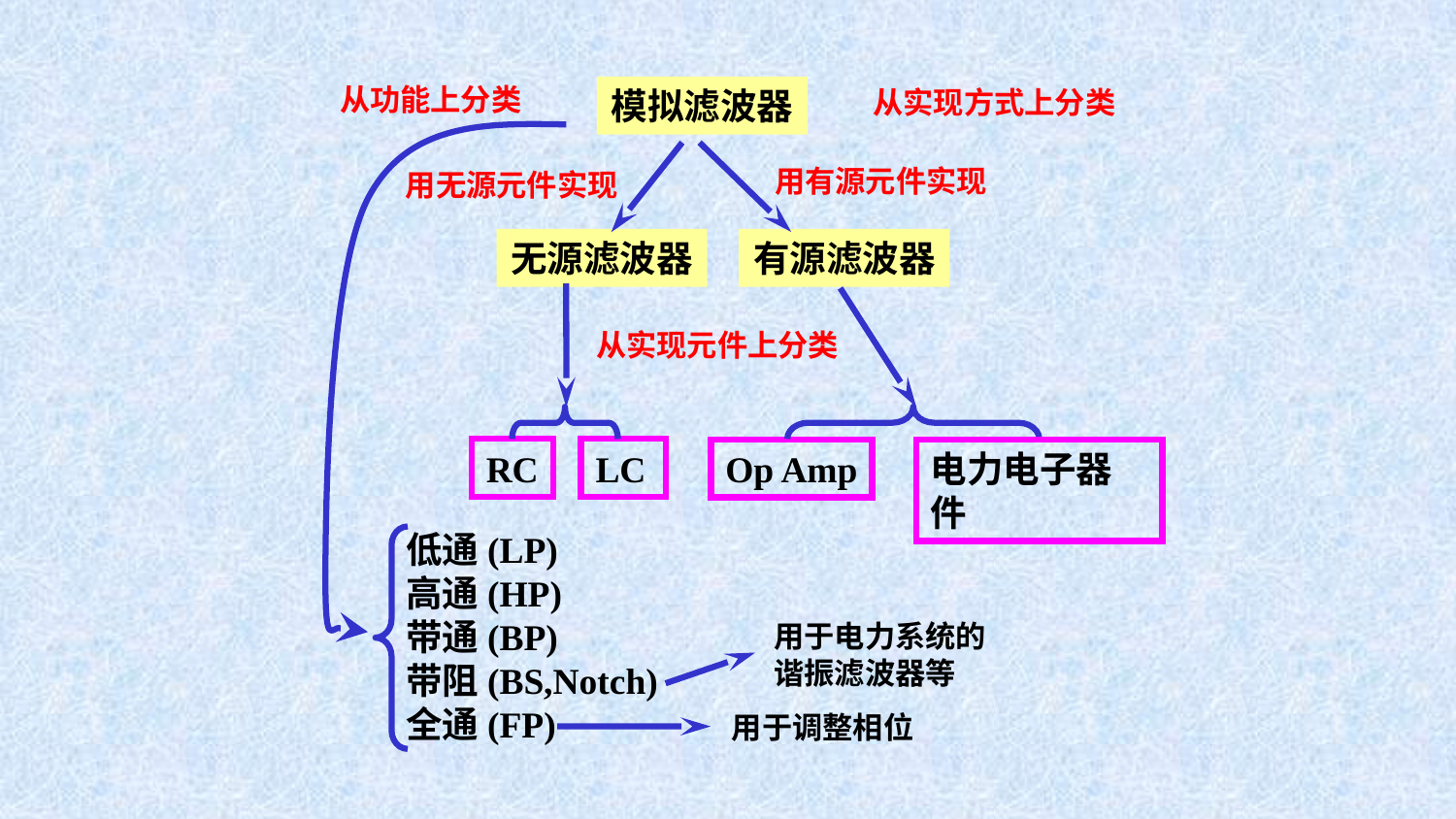

从功能上分类
模拟滤波器
从实现方式上分类

用有源元件实现
用无源元件实现
无源滤波器
有源滤波器

从实现元件上分类

RC
 LC
Op Amp
电力电子器件
低通(LP)
高通(HP)
带通(BP)
带阻(BS,Notch)
全通(FP)

用于电力系统的
谐振滤波器等

用于调整相位